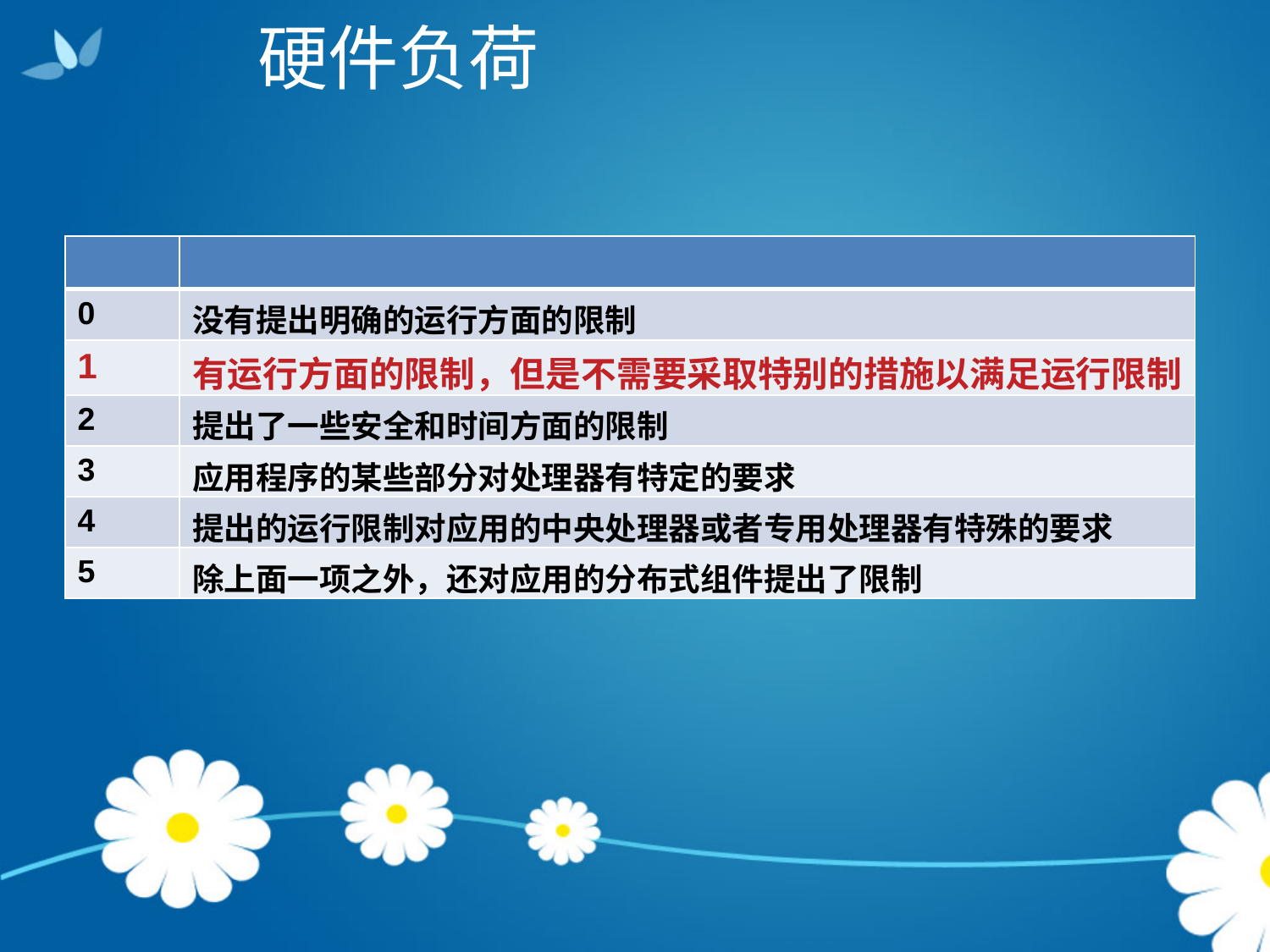

硬件负荷

|  |  |
| --- | --- |
| 0 | 没有提出明确的运行方面的限制 |
| 1 | 有运行方面的限制，但是不需要采取特别的措施以满足运行限制 |
| 2 | 提出了一些安全和时间方面的限制 |
| 3 | 应用程序的某些部分对处理器有特定的要求 |
| 4 | 提出的运行限制对应用的中央处理器或者专用处理器有特殊的要求 |
| 5 | 除上面一项之外，还对应用的分布式组件提出了限制 |